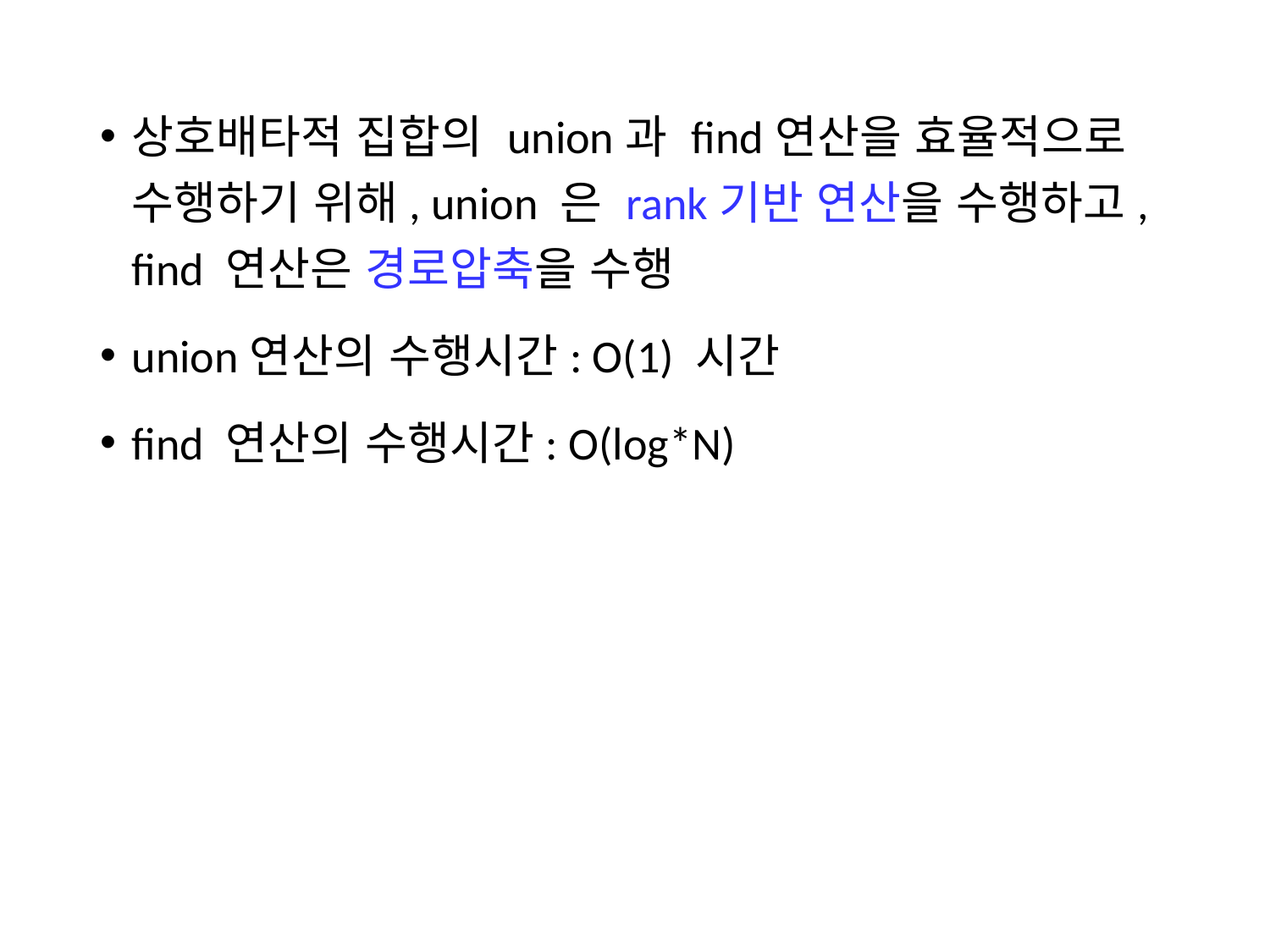

상호배타적 집합의 union과 find연산을 효율적으로 수행하기 위해, union 은 rank기반 연산을 수행하고, find 연산은 경로압축을 수행
union연산의 수행시간: O(1) 시간
find 연산의 수행시간: O(log*N)